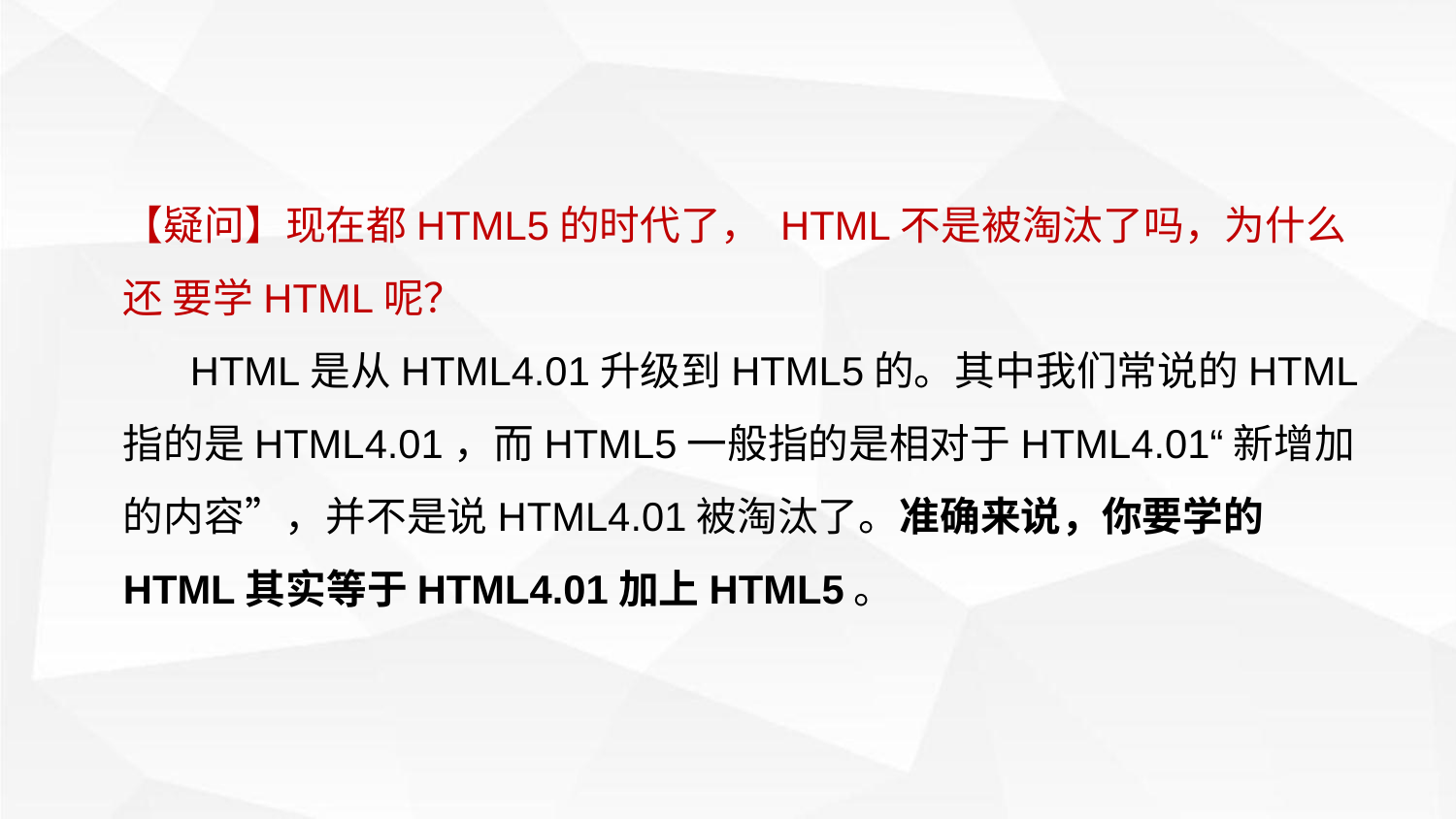

【疑问】现在都HTML5的时代了， HTML不是被淘汰了吗，为什么还 要学HTML呢？
      HTML是从HTML4.01升级到HTML5的。其中我们常说的HTML指的是HTML4.01，而HTML5一般指的是相对于HTML4.01“新增加的内容”，并不是说HTML4.01被淘汰了。准确来说，你要学的HTML其实等于HTML4.01加上HTML5。